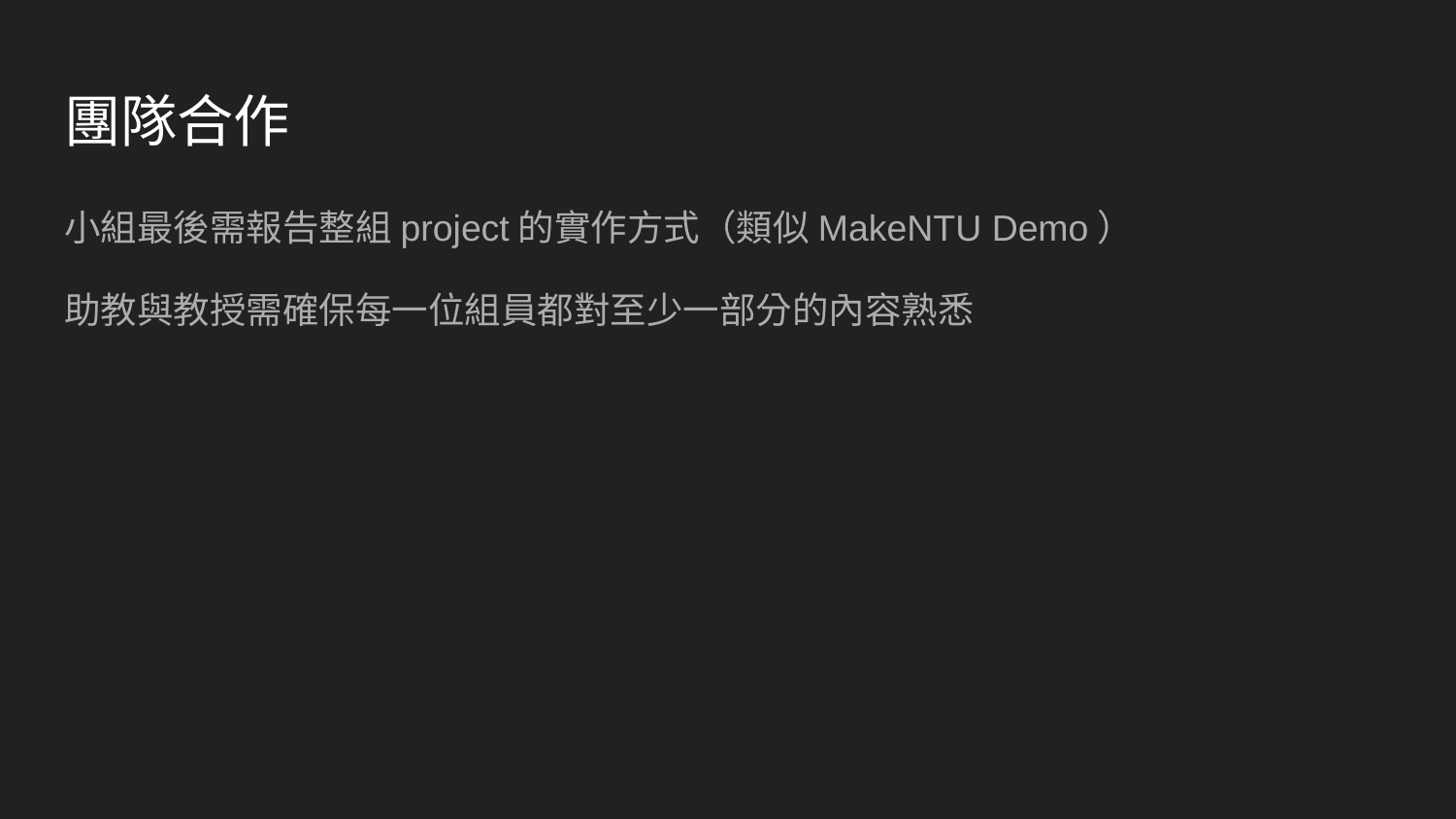

# 團隊合作
小組最後需報告整組project的實作方式（類似MakeNTU Demo）
助教與教授需確保每一位組員都對至少一部分的內容熟悉